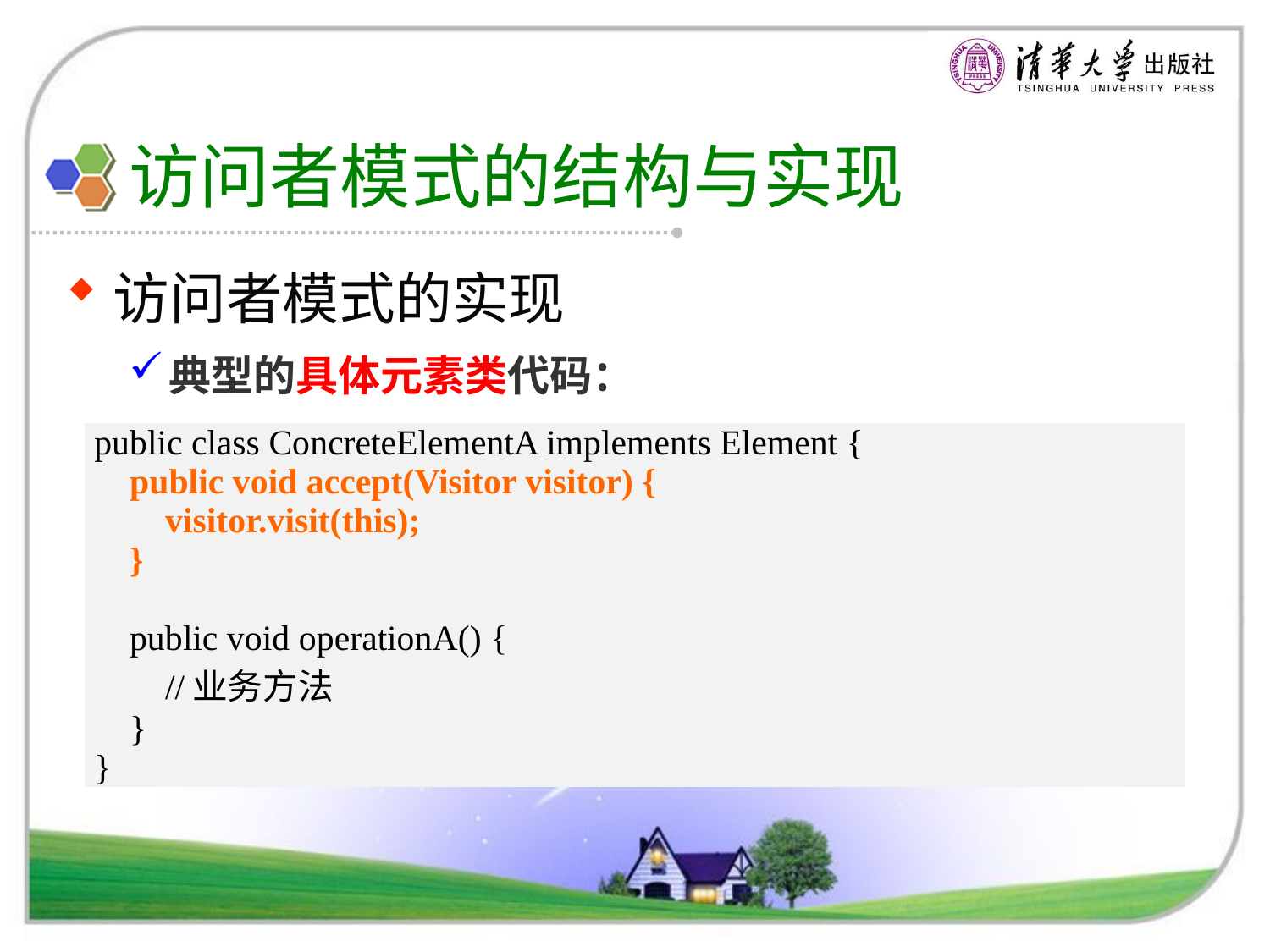

# 访问者模式的结构与实现
访问者模式的实现
典型的具体元素类代码：
| public class ConcreteElementA implements Element { public void accept(Visitor visitor) { visitor.visit(this); } public void operationA() { //业务方法 } } |
| --- |